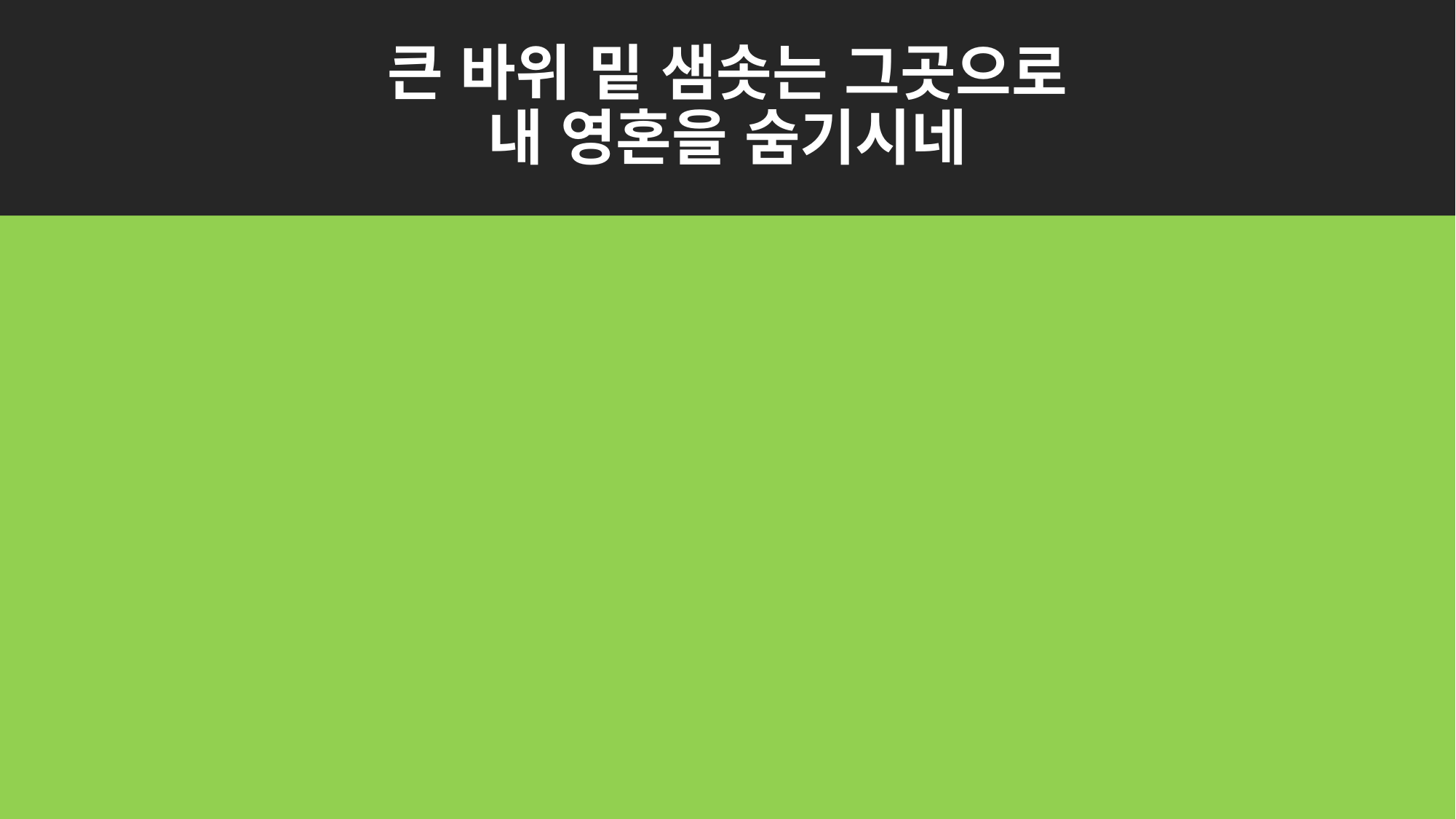

# 큰 바위 밑 샘솟는 그곳으로 내 영혼을 숨기시네